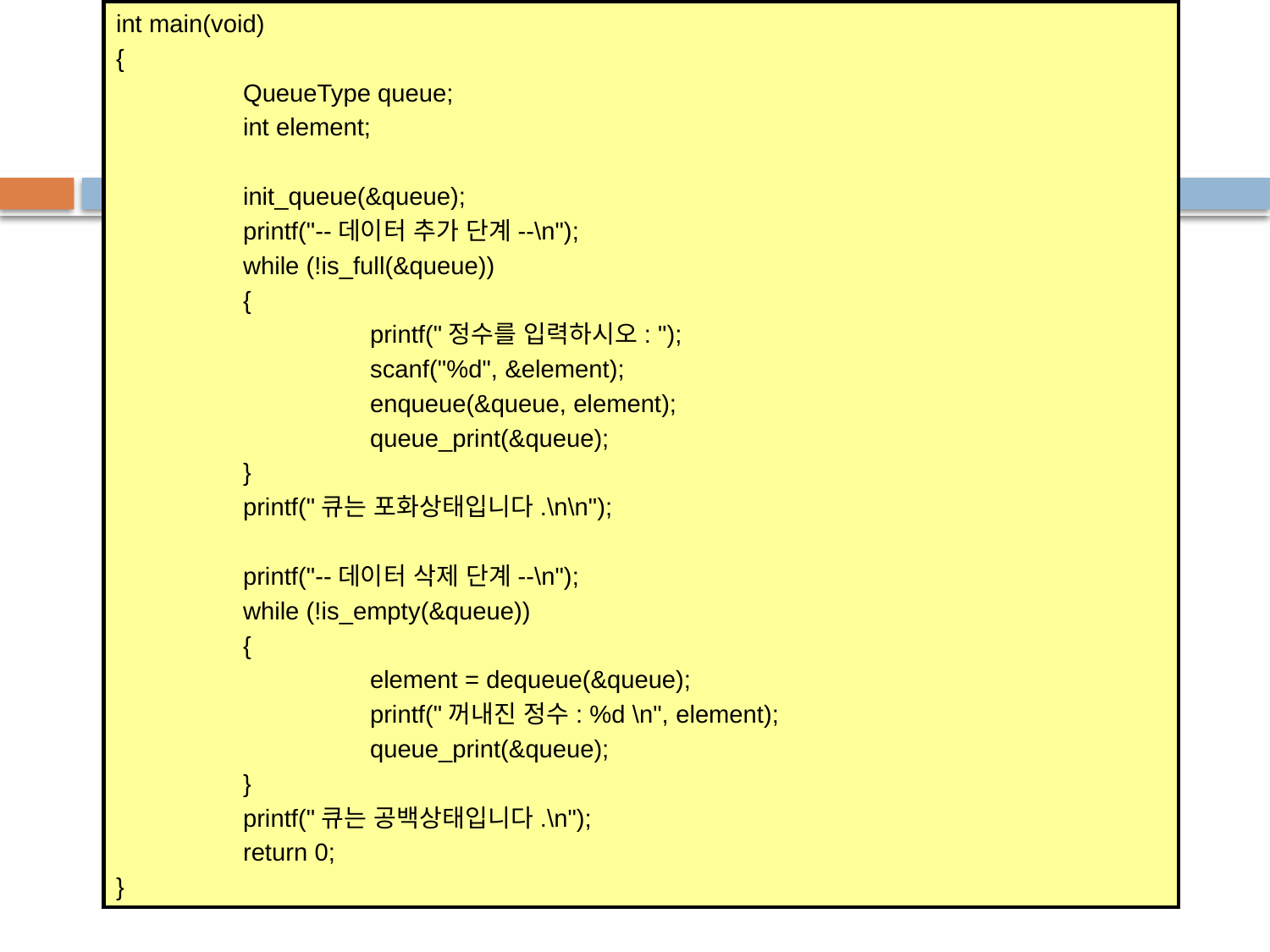

int main(void)
{
	QueueType queue;
	int element;

	init_queue(&queue);
	printf("--데이터 추가 단계--\n");
	while (!is_full(&queue))
	{
		printf("정수를 입력하시오: ");
		scanf("%d", &element);
		enqueue(&queue, element);
		queue_print(&queue);
	}
	printf("큐는 포화상태입니다.\n\n");

	printf("--데이터 삭제 단계--\n");
	while (!is_empty(&queue))
	{
		element = dequeue(&queue);
		printf("꺼내진 정수: %d \n", element);
		queue_print(&queue);
	}
	printf("큐는 공백상태입니다.\n");
	return 0;
}
# 프로그램